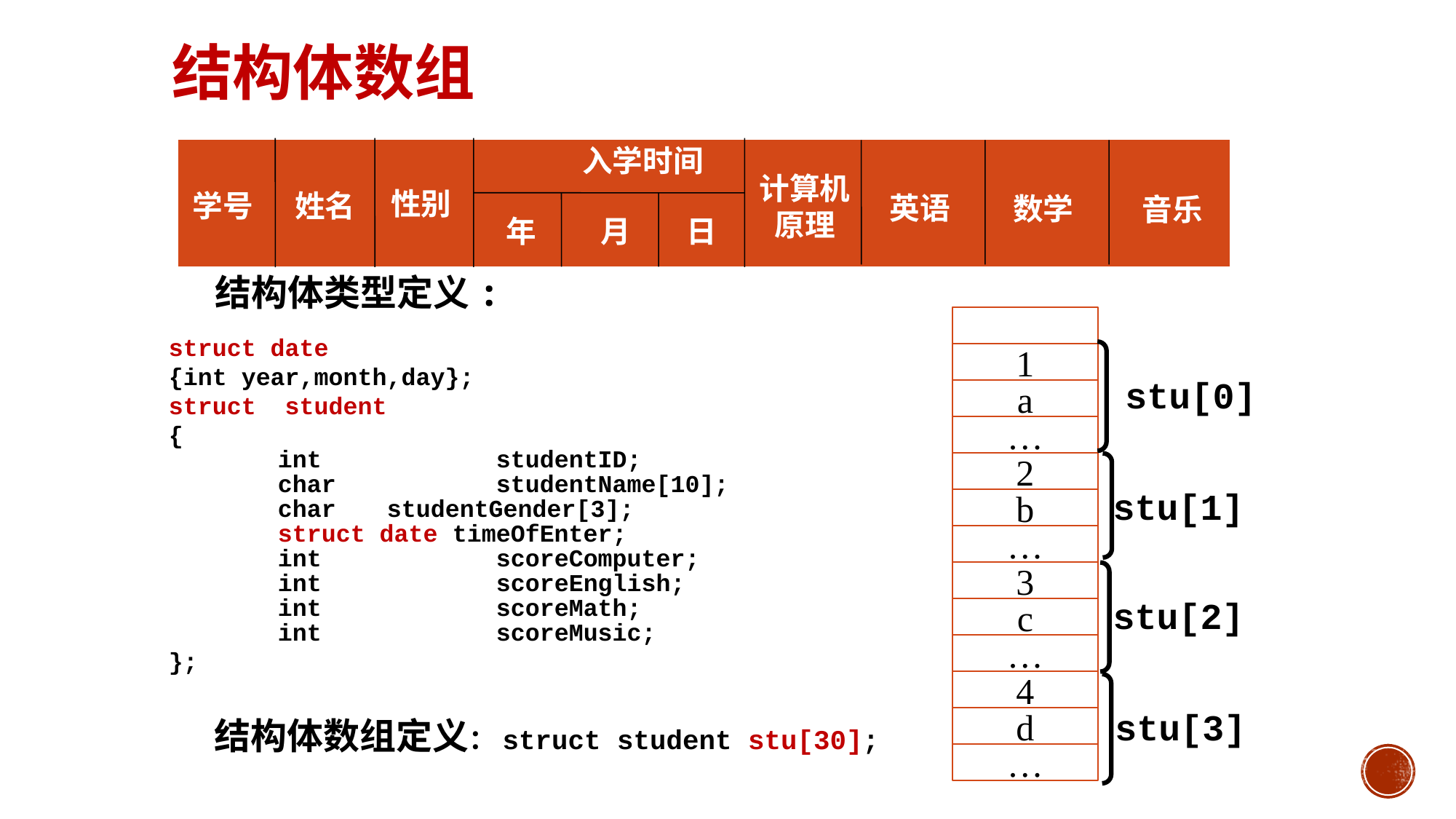

# 结构体数组
入学时间

计算机
原理
性别
姓名
学号
英语
数学
音乐

年
月
日
结构体类型定义:

1
a
…
2
b
…
3
c
…
4
d
…

stu[0]

stu[1]

stu[2]

stu[3]
struct date
{int year,month,day};
struct  student
{
	int		studentID;
	char		studentName[10];
	char  	studentGender[3];
	struct date timeOfEnter;
	int  	 	scoreComputer;
	int  		scoreEnglish;
	int  		scoreMath;
	int  		scoreMusic;
};
结构体数组定义：struct student stu[30];